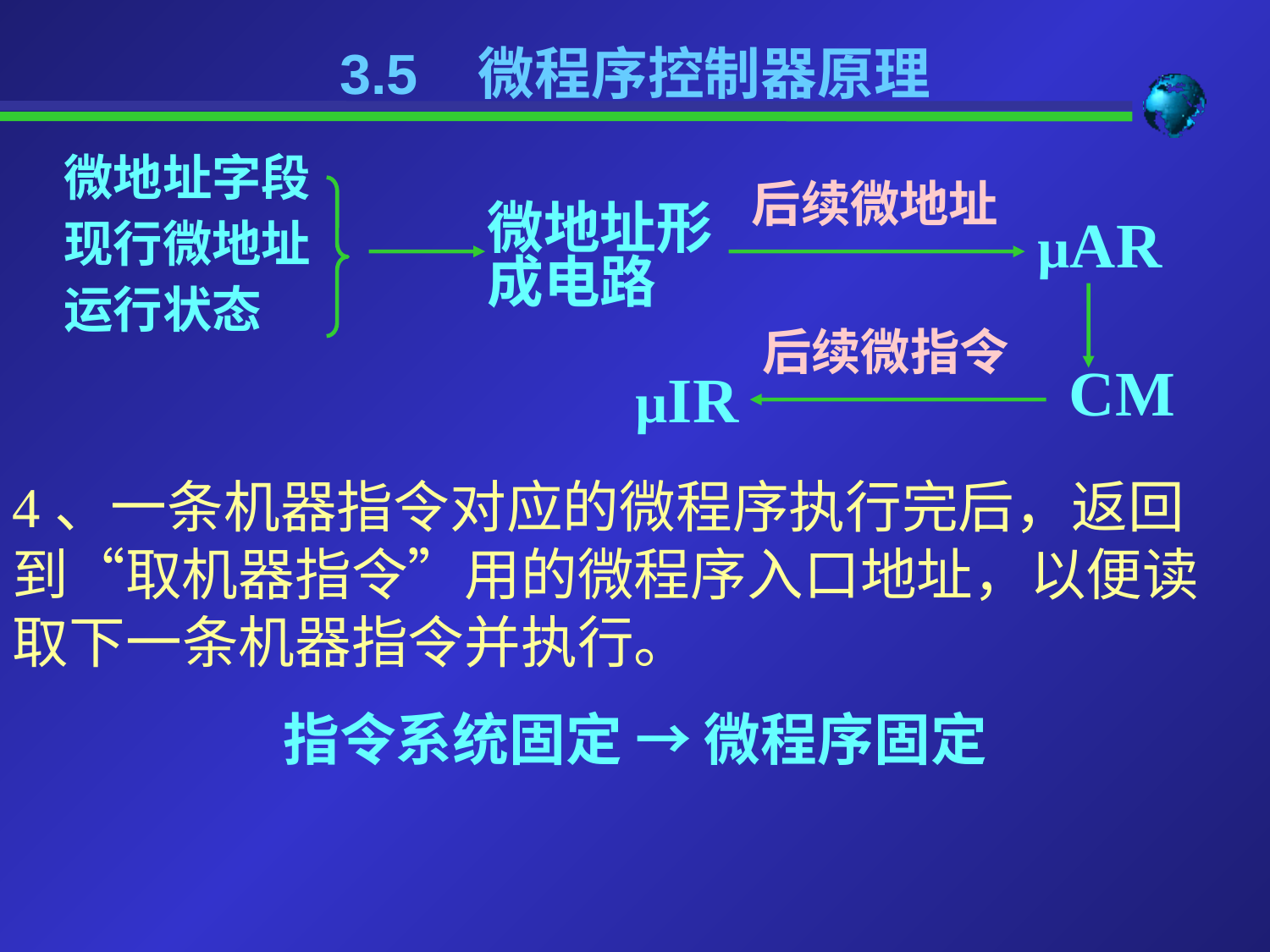

3.5   微程序控制器原理
微地址字段
现行微地址
运行状态
后续微地址

微地址形成电路
µAR

后续微指令
CM
µIR

4、一条机器指令对应的微程序执行完后，返回到“取机器指令”用的微程序入口地址，以便读取下一条机器指令并执行。
指令系统固定 → 微程序固定
72